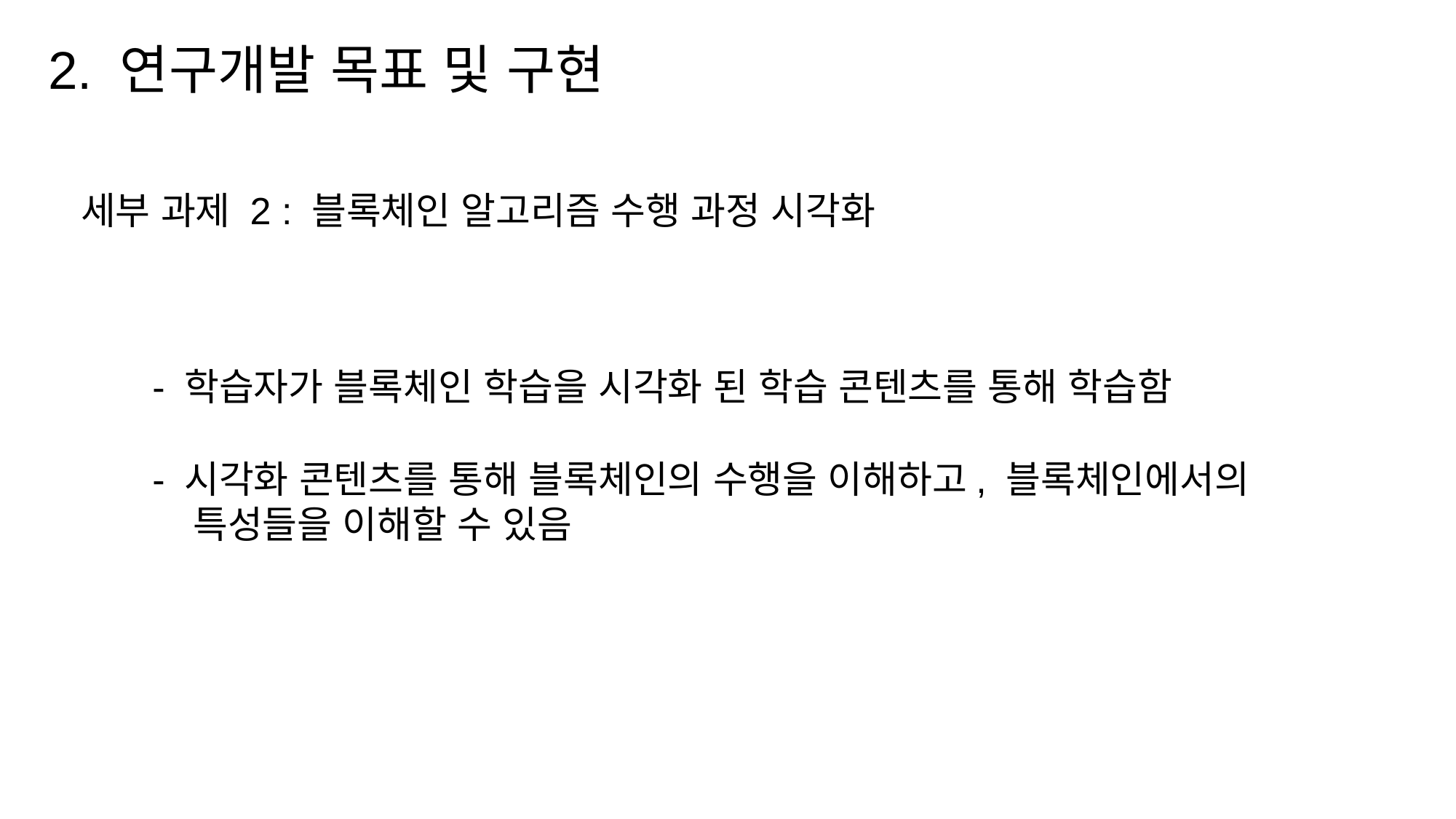

2. 연구개발 목표 및 구현
세부 과제 2 : 블록체인 알고리즘 수행 과정 시각화

- 학습자가 블록체인 학습을 시각화 된 학습 콘텐츠를 통해 학습함
- 시각화 콘텐츠를 통해 블록체인의 수행을 이해하고, 블록체인에서의
   특성들을 이해할 수 있음